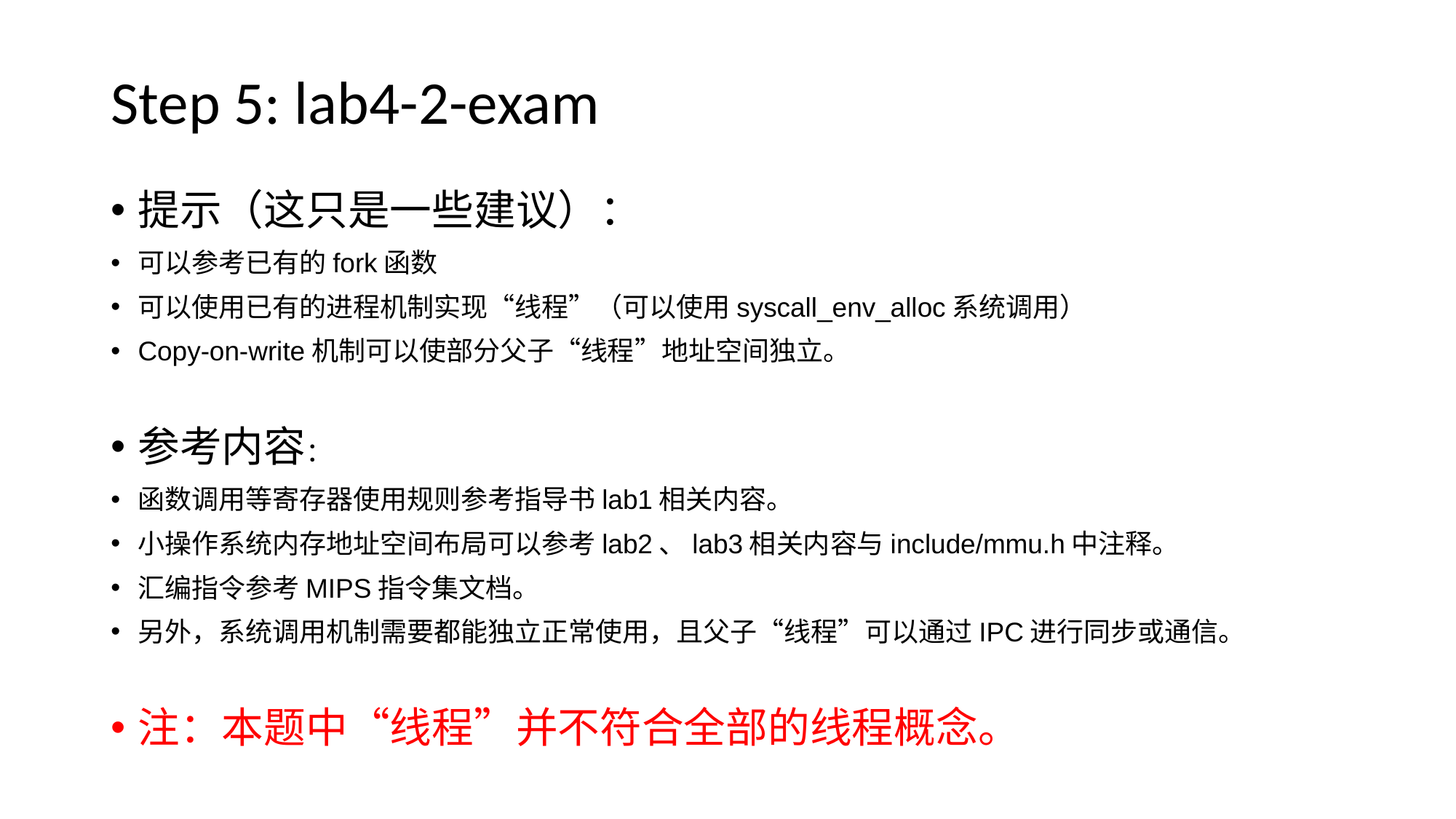

# Step 5: lab4-2-exam
提示（这只是一些建议）：
可以参考已有的fork函数
可以使用已有的进程机制实现“线程”（可以使用syscall_env_alloc系统调用）
Copy-on-write机制可以使部分父子“线程”地址空间独立。

参考内容：
函数调用等寄存器使用规则参考指导书lab1相关内容。
小操作系统内存地址空间布局可以参考lab2、lab3相关内容与include/mmu.h中注释。
汇编指令参考MIPS指令集文档。
另外，系统调用机制需要都能独立正常使用，且父子“线程”可以通过IPC进行同步或通信。

注：本题中“线程”并不符合全部的线程概念。